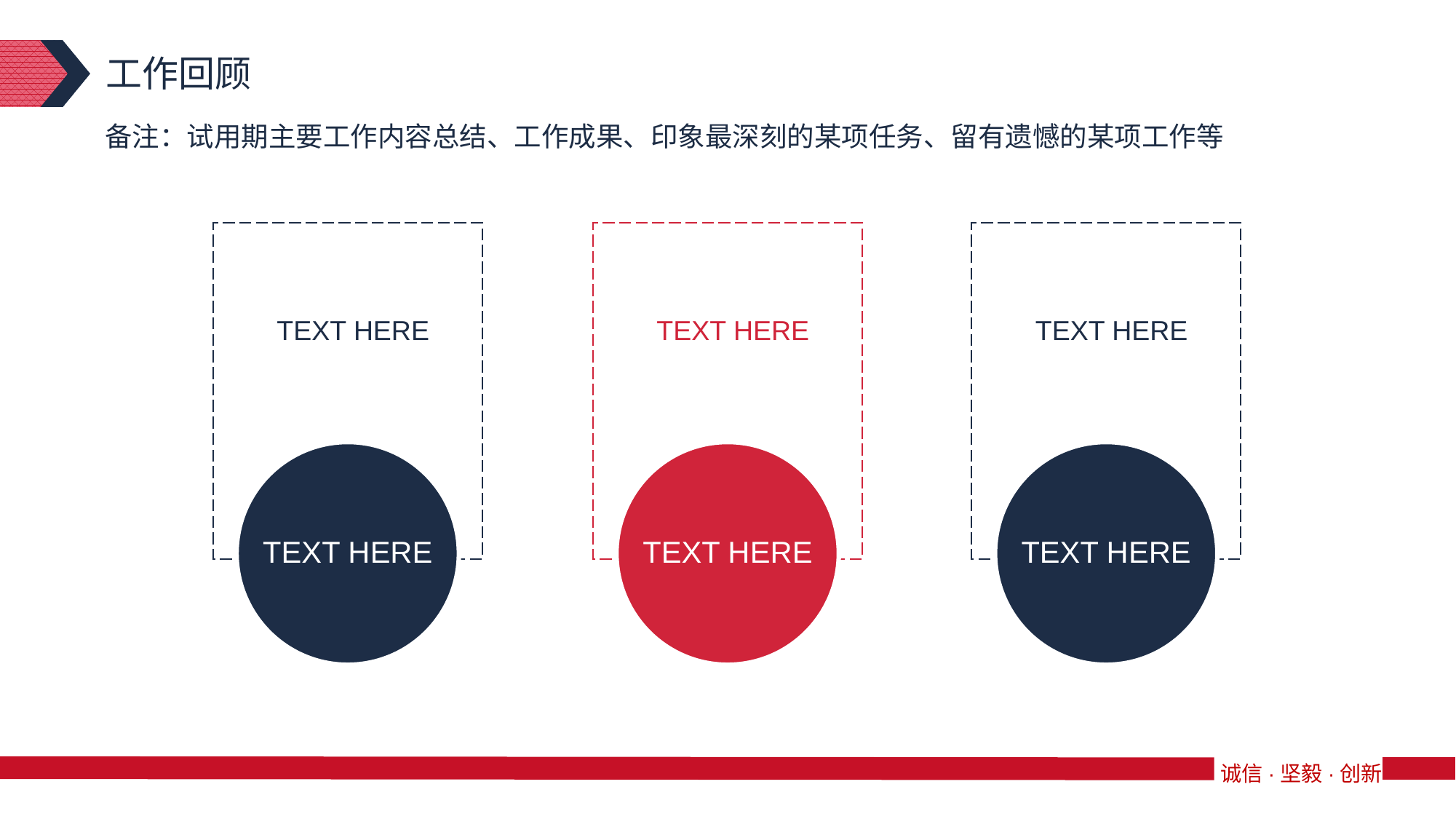

工作回顾
备注：试用期主要工作内容总结、工作成果、印象最深刻的某项任务、留有遗憾的某项工作等

TEXT HERE

TEXT HERE

TEXT HERE

TEXT HERE

TEXT HERE

TEXT HERE

诚信·坚毅·创新